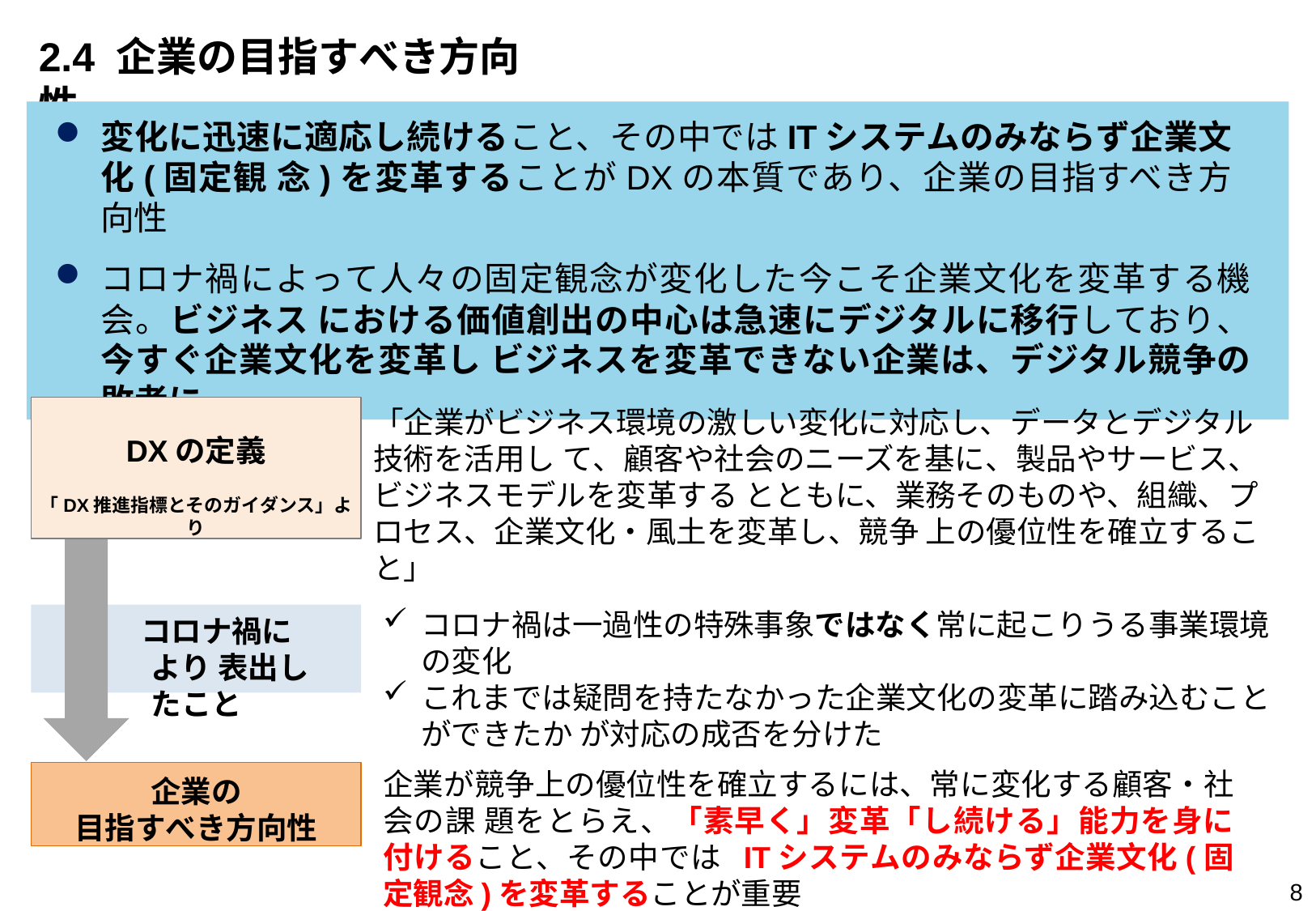

# 2.4 企業の目指すべき方向性
変化に迅速に適応し続けること、その中ではITシステムのみならず企業文化(固定観 念)を変革することがDXの本質であり、企業の目指すべき方向性
コロナ禍によって人々の固定観念が変化した今こそ企業文化を変革する機会。ビジネス における価値創出の中心は急速にデジタルに移行しており、今すぐ企業文化を変革し ビジネスを変革できない企業は、デジタル競争の敗者に
DXの定義

「DX推進指標とそのガイダンス」より
「企業がビジネス環境の激しい変化に対応し、データとデジタル技術を活用し て、顧客や社会のニーズを基に、製品やサービス、ビジネスモデルを変革する とともに、業務そのものや、組織、プロセス、企業文化・風土を変革し、競争 上の優位性を確立すること」

コロナ禍は一過性の特殊事象ではなく常に起こりうる事業環境の変化
これまでは疑問を持たなかった企業文化の変革に踏み込むことができたか が対応の成否を分けた

コロナ禍により 表出したこと
企業の
目指すべき方向性
企業が競争上の優位性を確立するには、常に変化する顧客・社会の課 題をとらえ、「素早く」変革「し続ける」能力を身に付けること、その中では  ITシステムのみならず企業文化(固定観念)を変革することが重要
8